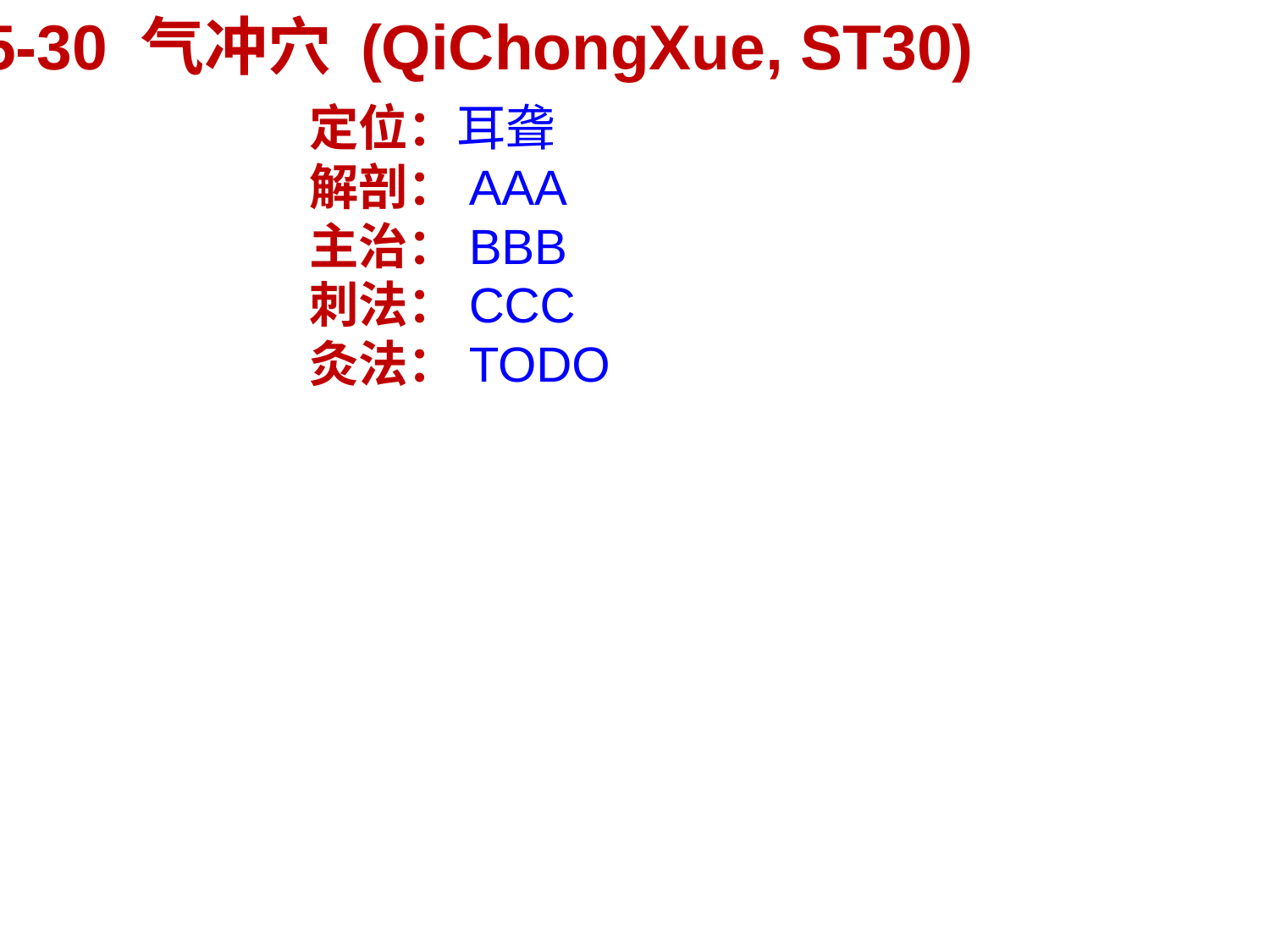

45-30 气冲穴 (QiChongXue, ST30)
定位：耳聋
解剖：AAA
主治：BBB
刺法：CCC
灸法：TODO